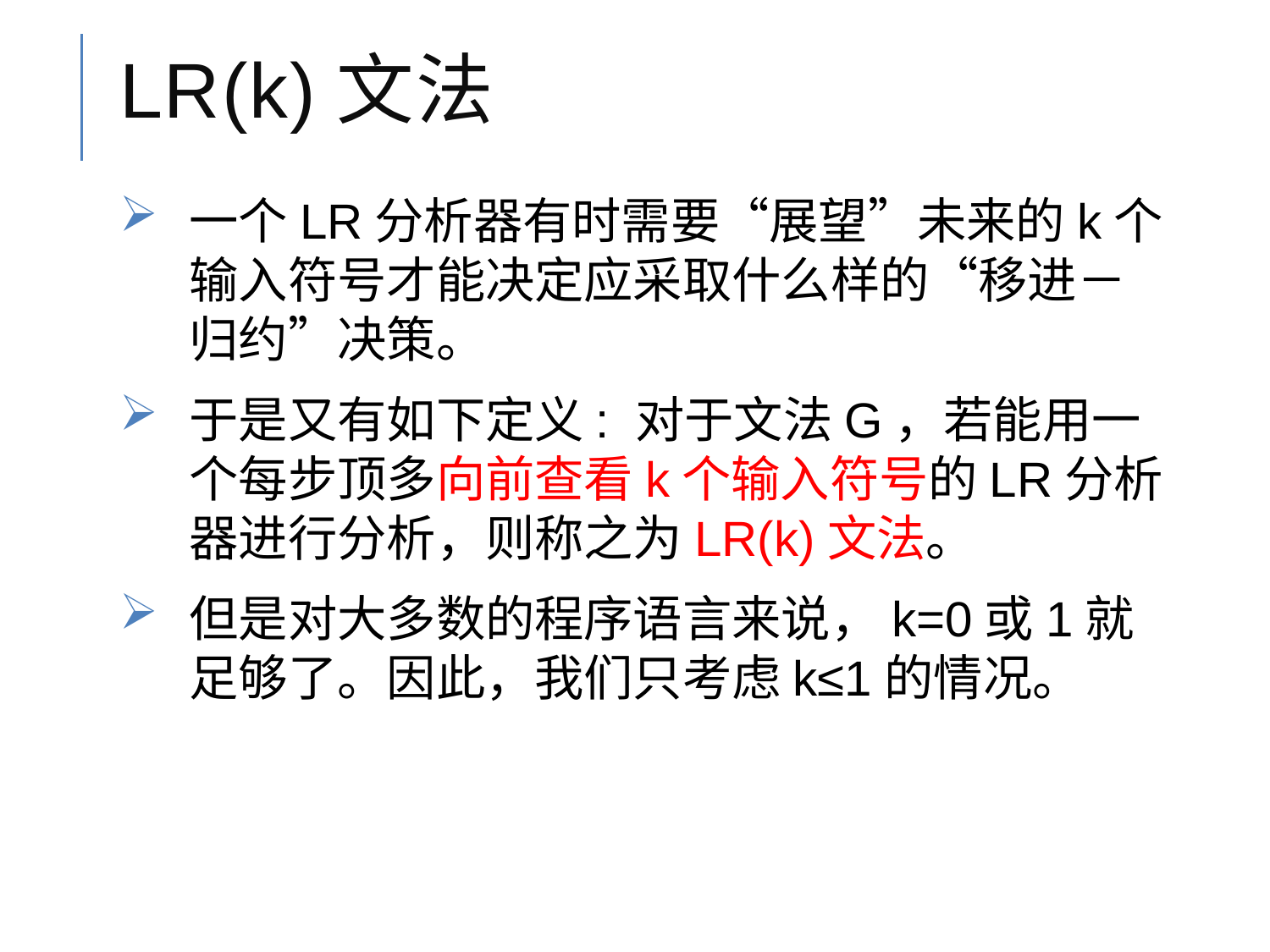

# LR(k)文法
一个LR分析器有时需要“展望”未来的k个输入符号才能决定应采取什么样的“移进－归约”决策。
于是又有如下定义: 对于文法G，若能用一个每步顶多向前查看k个输入符号的LR分析器进行分析，则称之为LR(k)文法。
但是对大多数的程序语言来说，k=0或1就足够了。因此，我们只考虑k≤1的情况。
22